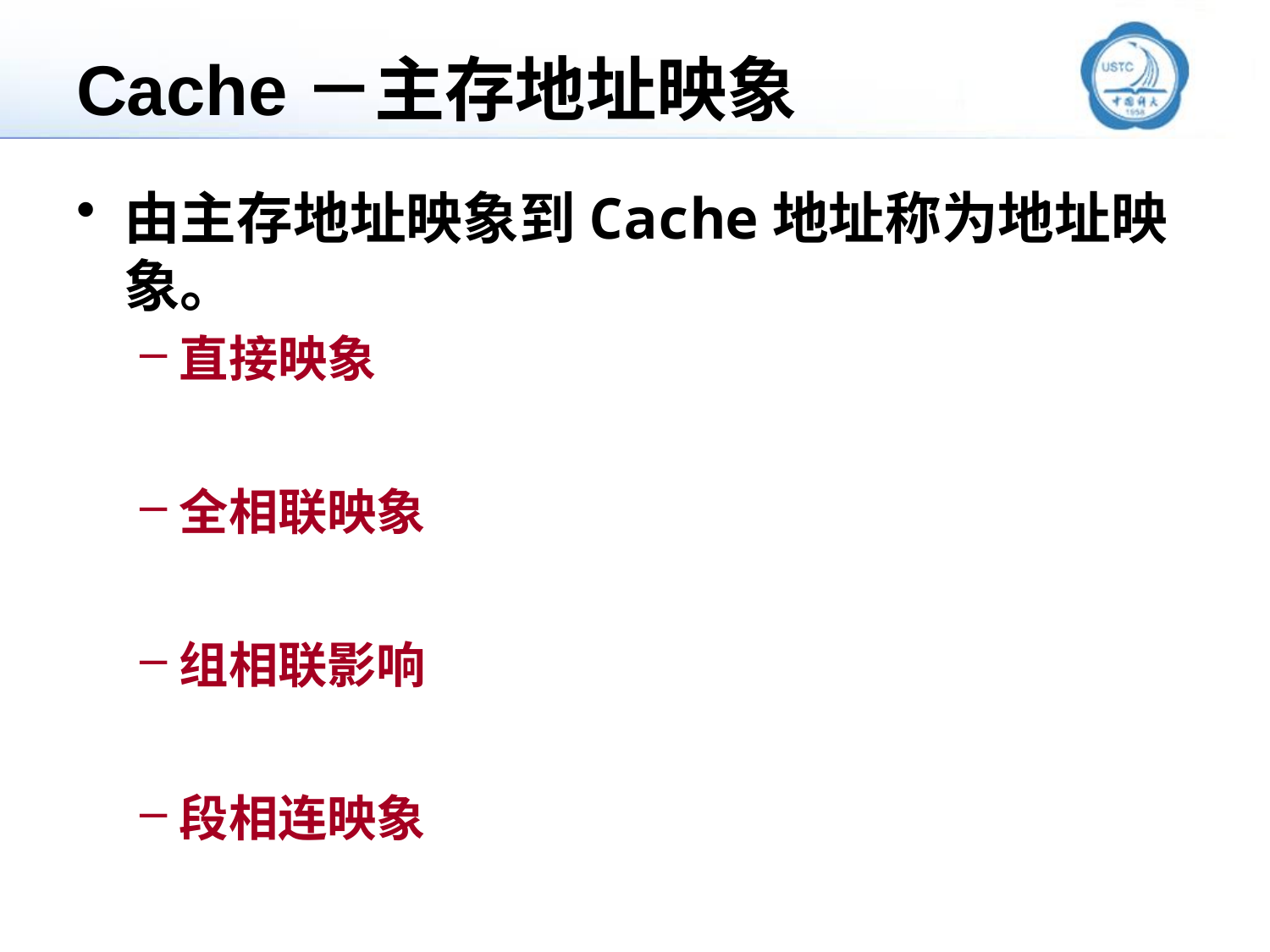

# Cache－主存地址映象
由主存地址映象到Cache地址称为地址映象。
直接映象

全相联映象

组相联影响

段相连映象